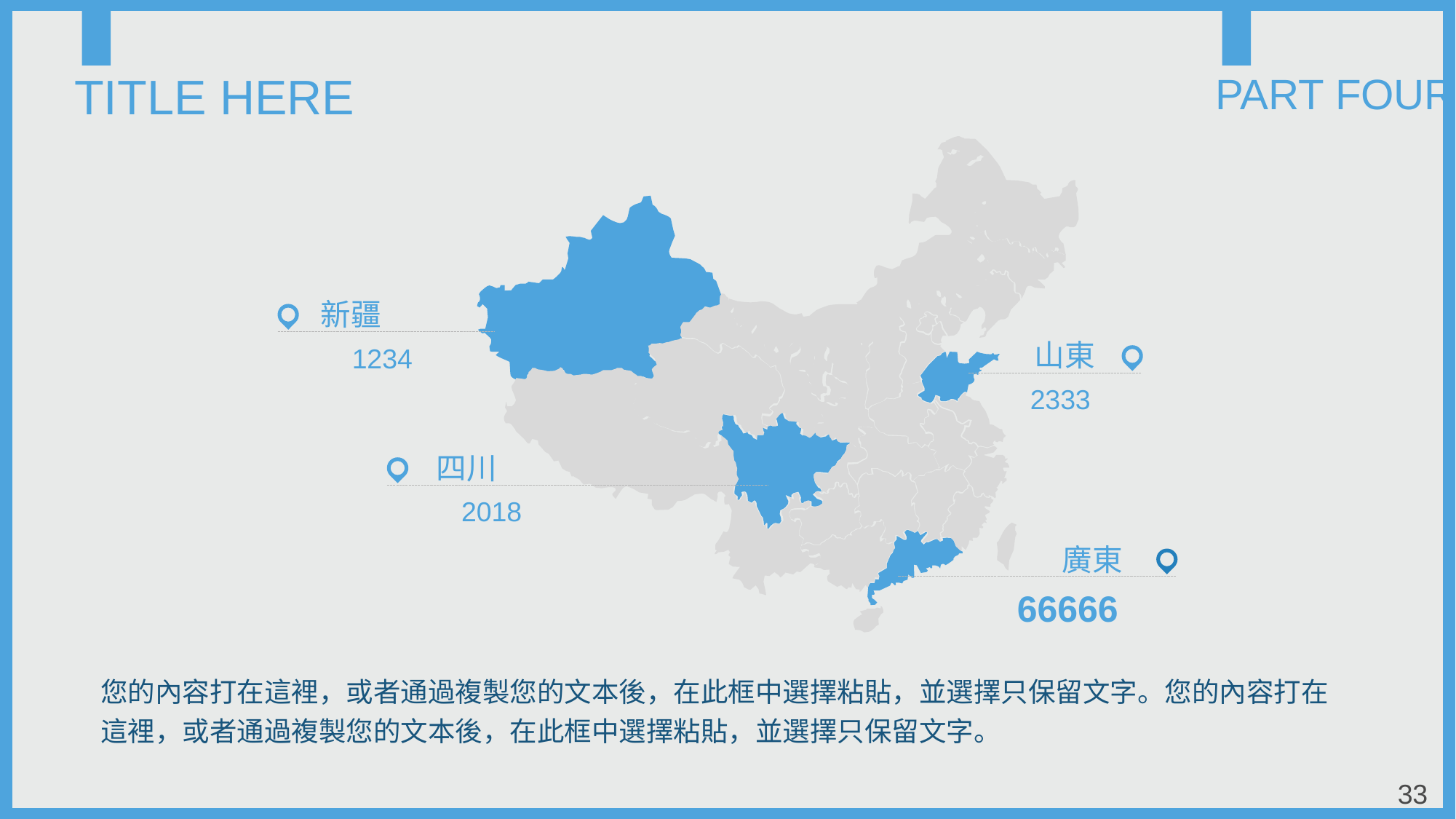

TITLE HERE
PART FOUR

1234

2333

2018

66666

新疆
山東
四川
廣東
您的內容打在這裡，或者通過複製您的文本後，在此框中選擇粘貼，並選擇只保留文字。您的內容打在這裡，或者通過複製您的文本後，在此框中選擇粘貼，並選擇只保留文字。